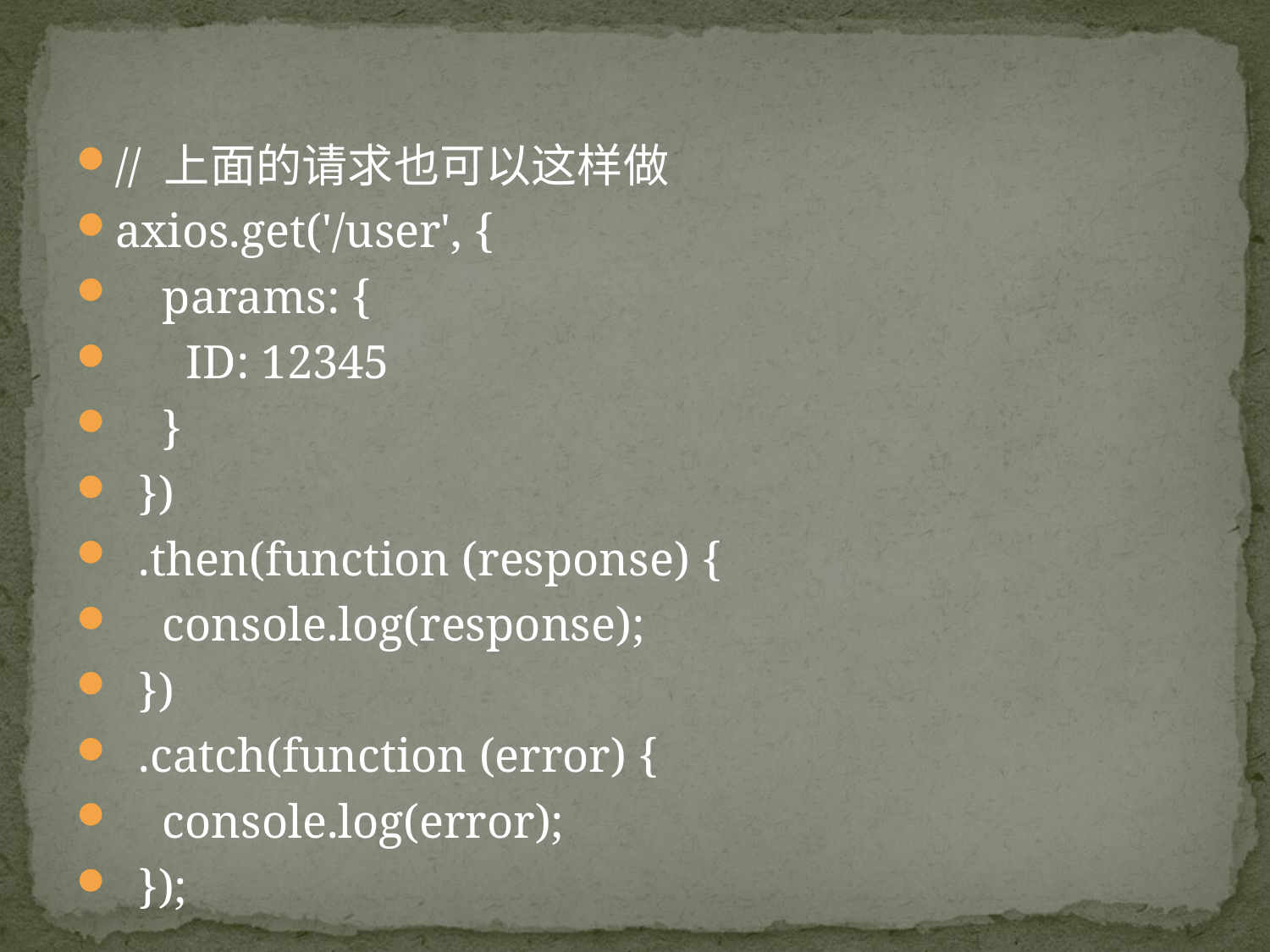

// 上面的请求也可以这样做
axios.get('/user', {
    params: {
      ID: 12345
    }
  })
  .then(function (response) {
    console.log(response);
  })
  .catch(function (error) {
    console.log(error);
  });